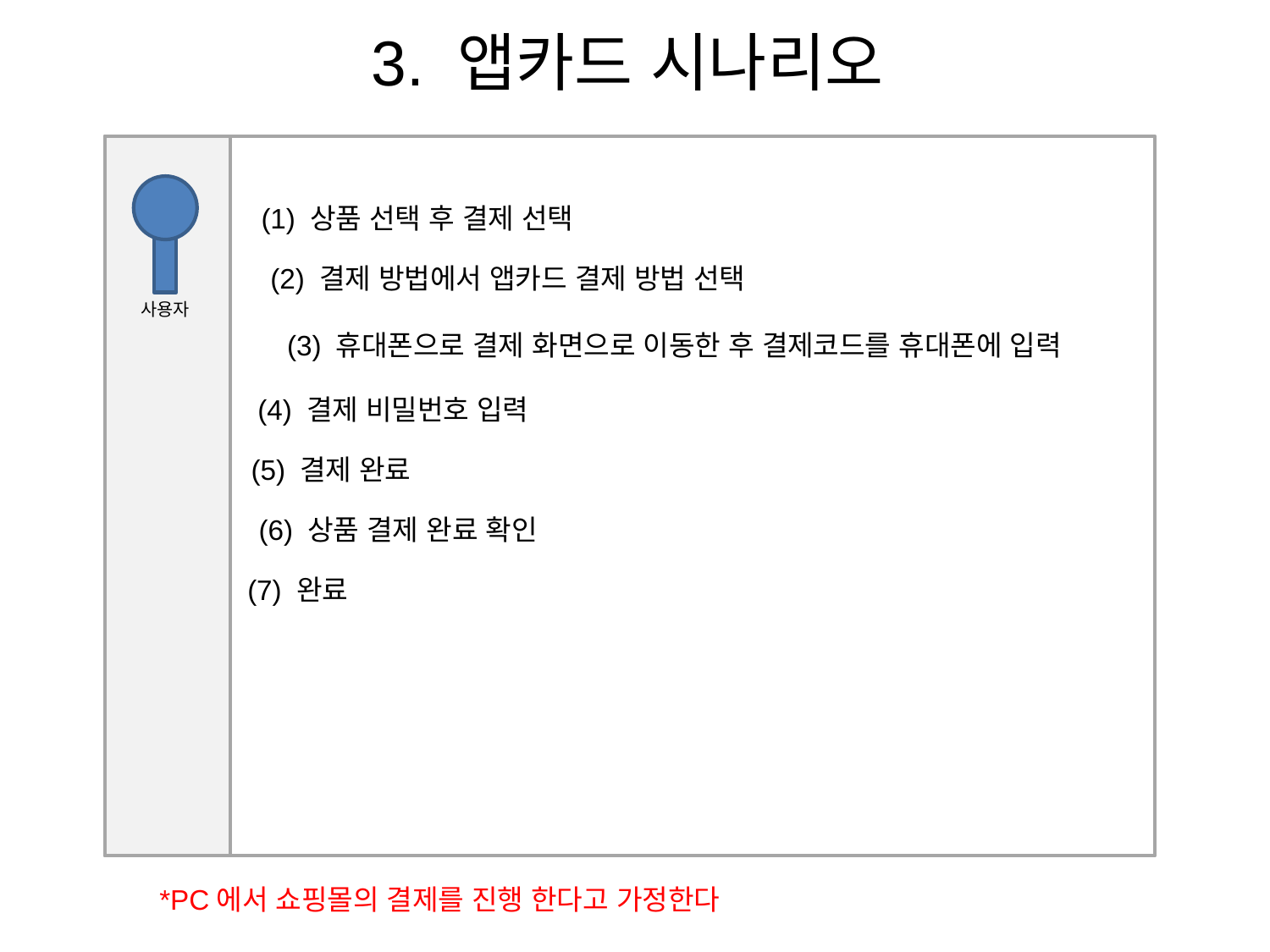

3. 앱카드 시나리오

사용자
(1) 상품 선택 후 결제 선택
(2) 결제 방법에서 앱카드 결제 방법 선택
(3) 휴대폰으로 결제 화면으로 이동한 후 결제코드를 휴대폰에 입력
(4) 결제 비밀번호 입력
(5) 결제 완료
(6) 상품 결제 완료 확인
(7) 완료
*PC에서 쇼핑몰의 결제를 진행 한다고 가정한다